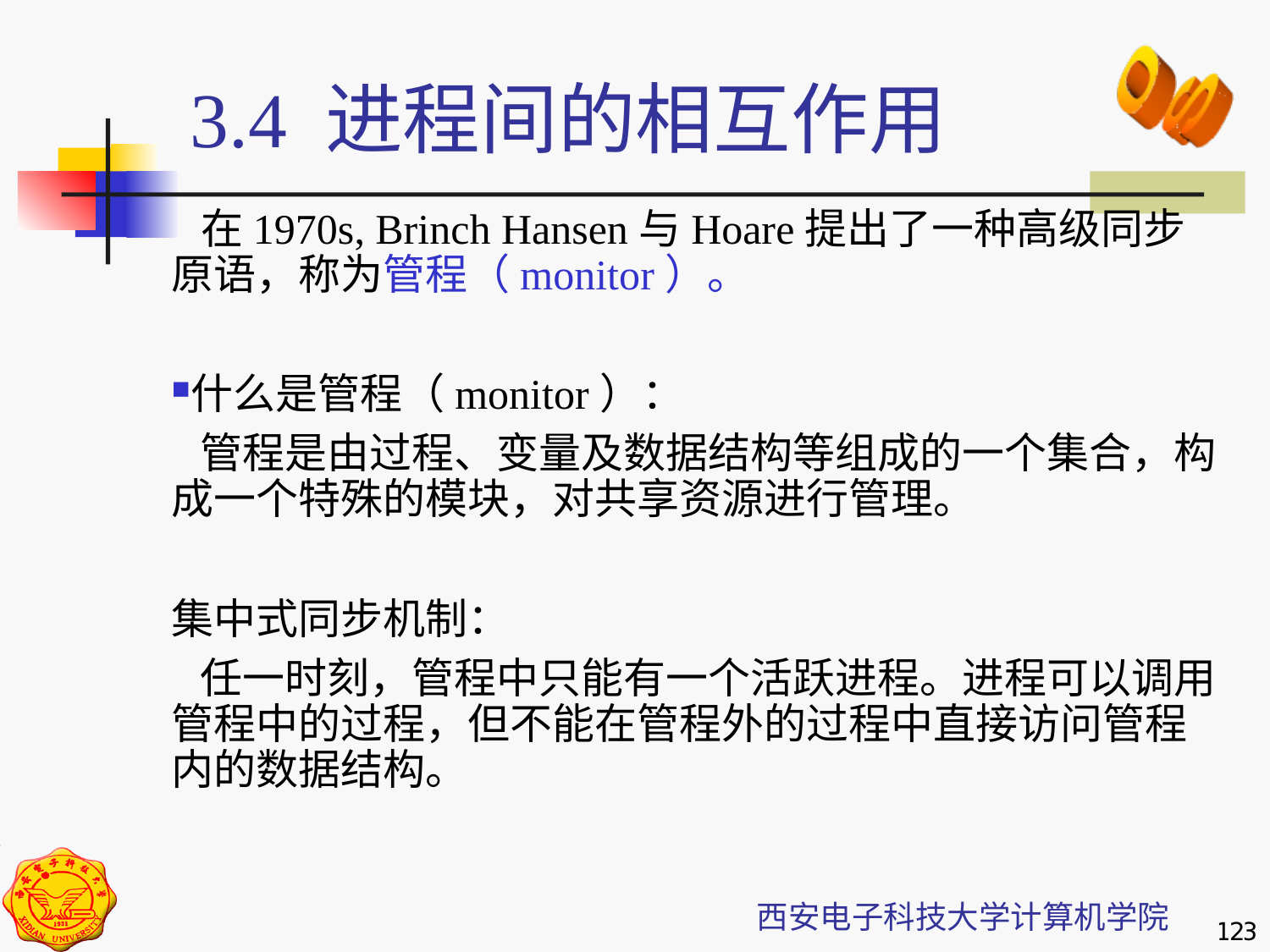

3.4 进程间的相互作用
  在1970s, Brinch Hansen与Hoare提出了一种高级同步原语，称为管程（monitor）。

什么是管程（monitor）：
  管程是由过程、变量及数据结构等组成的一个集合，构成一个特殊的模块，对共享资源进行管理。

集中式同步机制：
  任一时刻，管程中只能有一个活跃进程。进程可以调用管程中的过程，但不能在管程外的过程中直接访问管程内的数据结构。

123